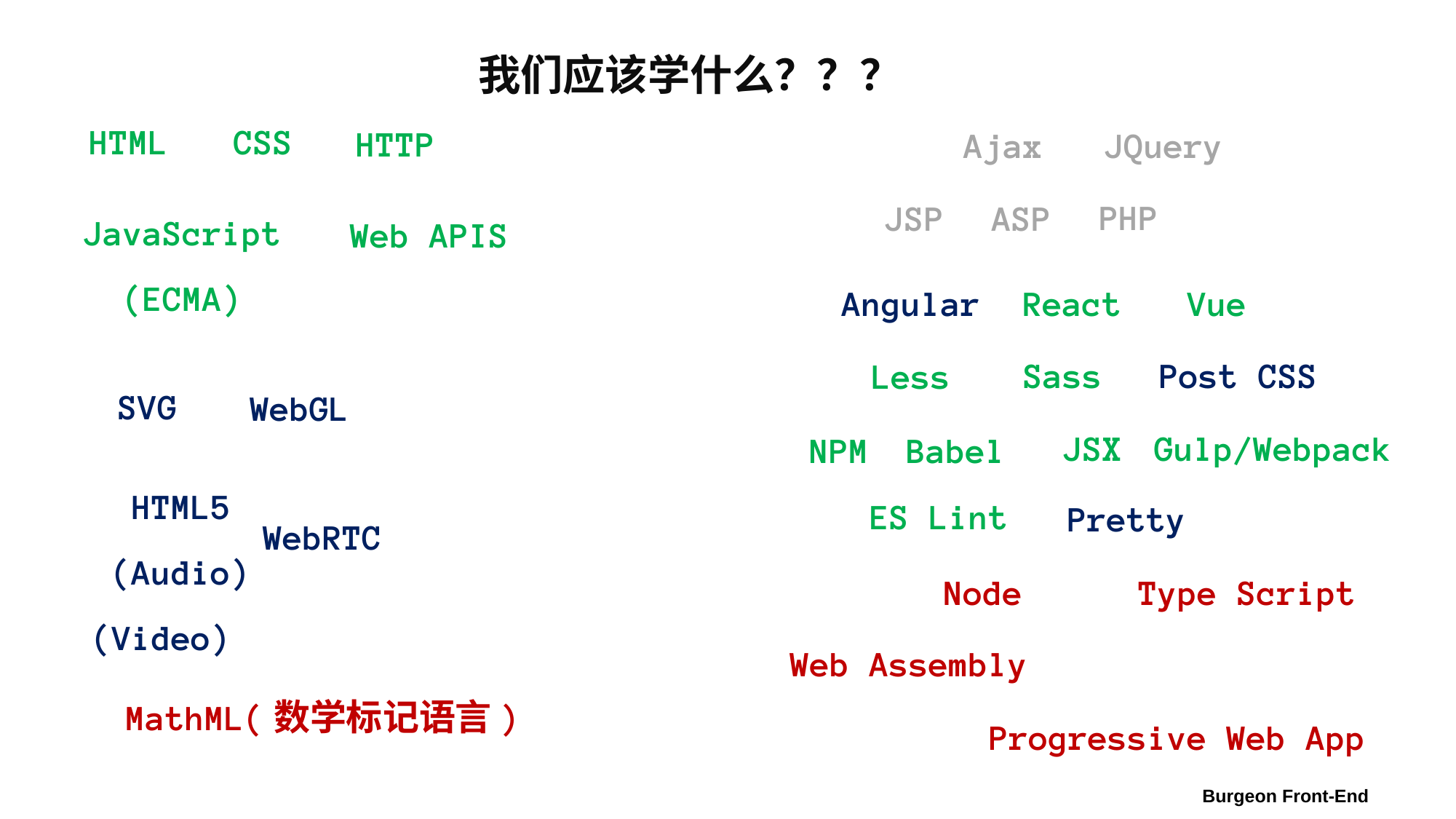

我们应该学什么？？？
HTML
CSS
HTTP
Ajax
JQuery
PHP
JSP
ASP
JavaScript
(ECMA)
Web APIS
React
Angular
Vue
Sass
Post CSS
Less
SVG
WebGL
JSX
Gulp/Webpack
NPM
Babel
HTML5
(Audio)
(Video)
ES Lint
Pretty
WebRTC
Node
Type Script
Web Assembly
MathML(数学标记语言)
Progressive Web App
Burgeon Front-End